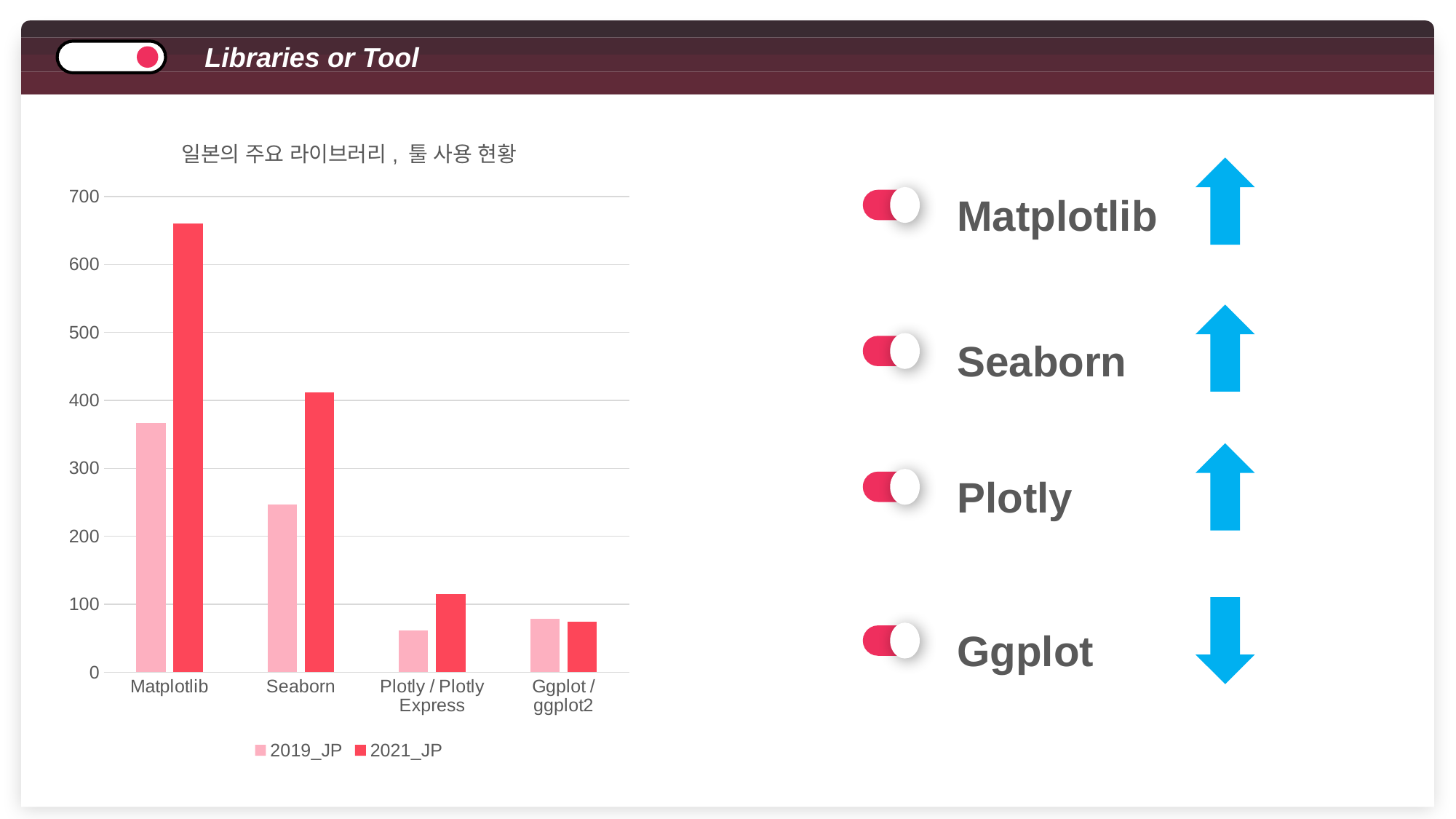

Libraries or Tool

### Chart: 일본의 주요 라이브러리, 툴 사용 현황

| Category | 2019_JP | 2021_JP |
|---|---|---|
| Matplotlib | 367.0 | 660.0 |
| Seaborn | 247.0 | 412.0 |
| Plotly / Plotly Express | 61.0 | 115.0 |
| Ggplot / ggplot2 | 79.0 | 74.0 |
Matplotlib

Seaborn

Plotly

Ggplot